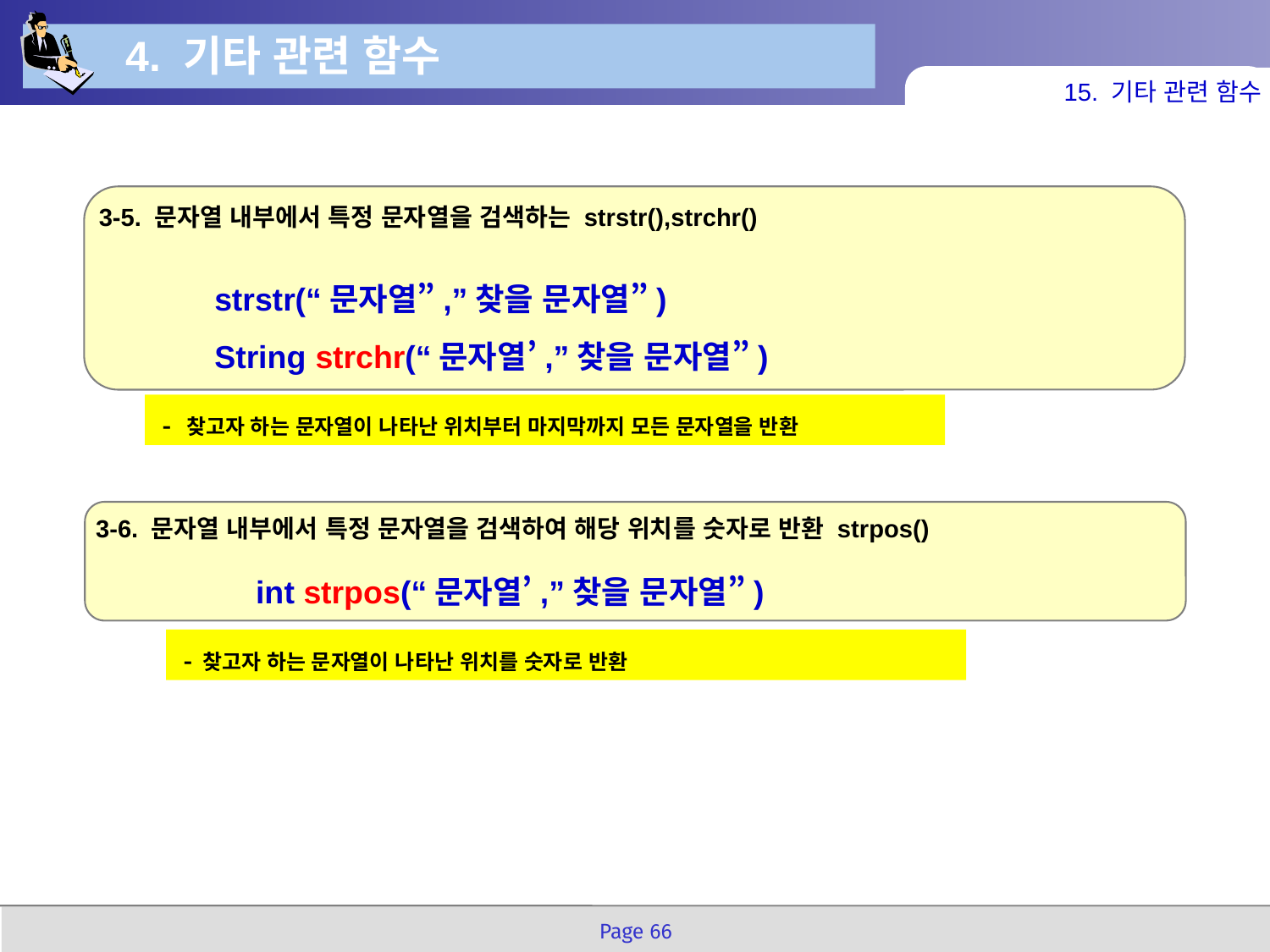

4. 기타 관련 함수
15. 기타 관련 함수
3-5. 문자열 내부에서 특정 문자열을 검색하는 strstr(),strchr()

             strstr(“문자열”,”찾을 문자열”)
             String strchr(“문자열’,”찾을 문자열”)
 -  찾고자 하는 문자열이 나타난 위치부터 마지막까지 모든 문자열을 반환
3-6. 문자열 내부에서 특정 문자열을 검색하여 해당 위치를 숫자로 반환 strpos()

                  int strpos(“문자열’,”찾을 문자열”)
 - 찾고자 하는 문자열이 나타난 위치를 숫자로 반환
Page 66